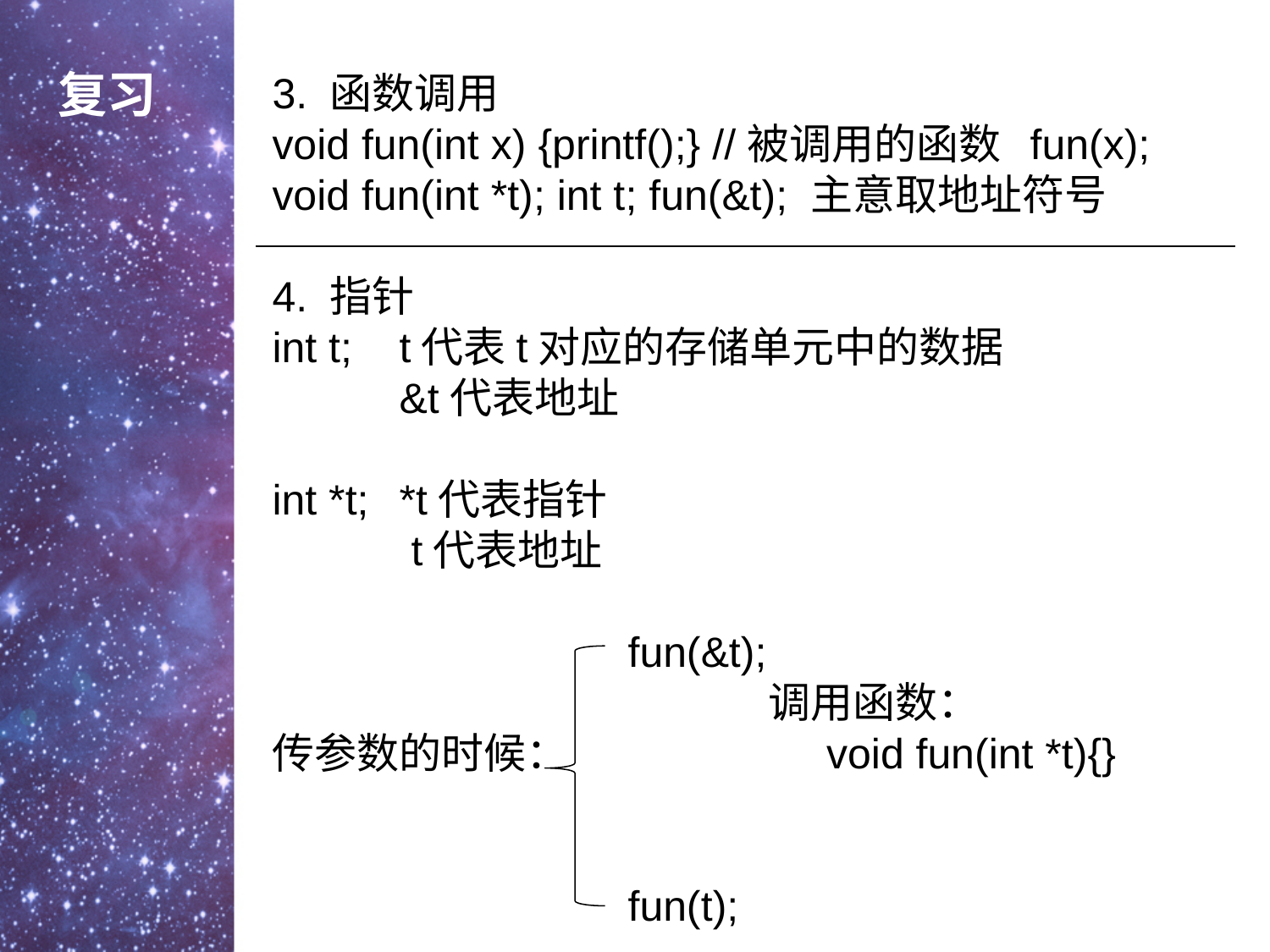

复习
3. 函数调用
void fun(int x) {printf();} //被调用的函数  fun(x);
void fun(int *t); int t; fun(&t); 主意取地址符号

4. 指针
int t;	t代表t对应的存储单元中的数据
	&t代表地址

int *t;	*t代表指针
	 t代表地址

                              fun(&t);
                                                   调用函数：
传参数的时候：                          void fun(int *t){}

                              fun(t);
点击添加文本
点击添加文本
点击添加文本

点击添加文本